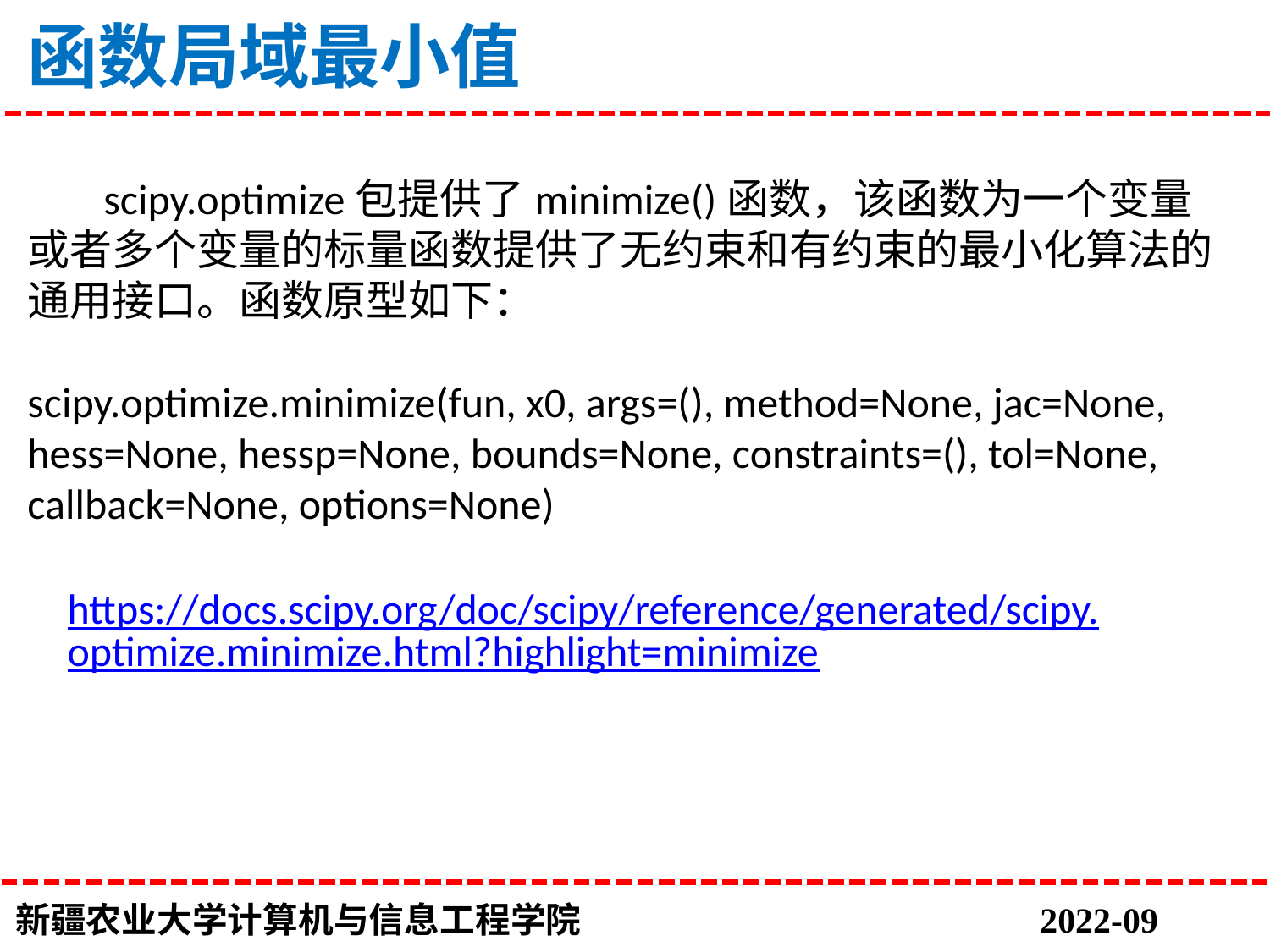

# 函数局域最小值
        scipy.optimize包提供了minimize()函数，该函数为一个变量或者多个变量的标量函数提供了无约束和有约束的最小化算法的通用接口。函数原型如下：

scipy.optimize.minimize(fun, x0, args=(), method=None, jac=None, hess=None, hessp=None, bounds=None, constraints=(), tol=None, callback=None, options=None)
https://docs.scipy.org/doc/scipy/reference/generated/scipy.optimize.minimize.html?highlight=minimize